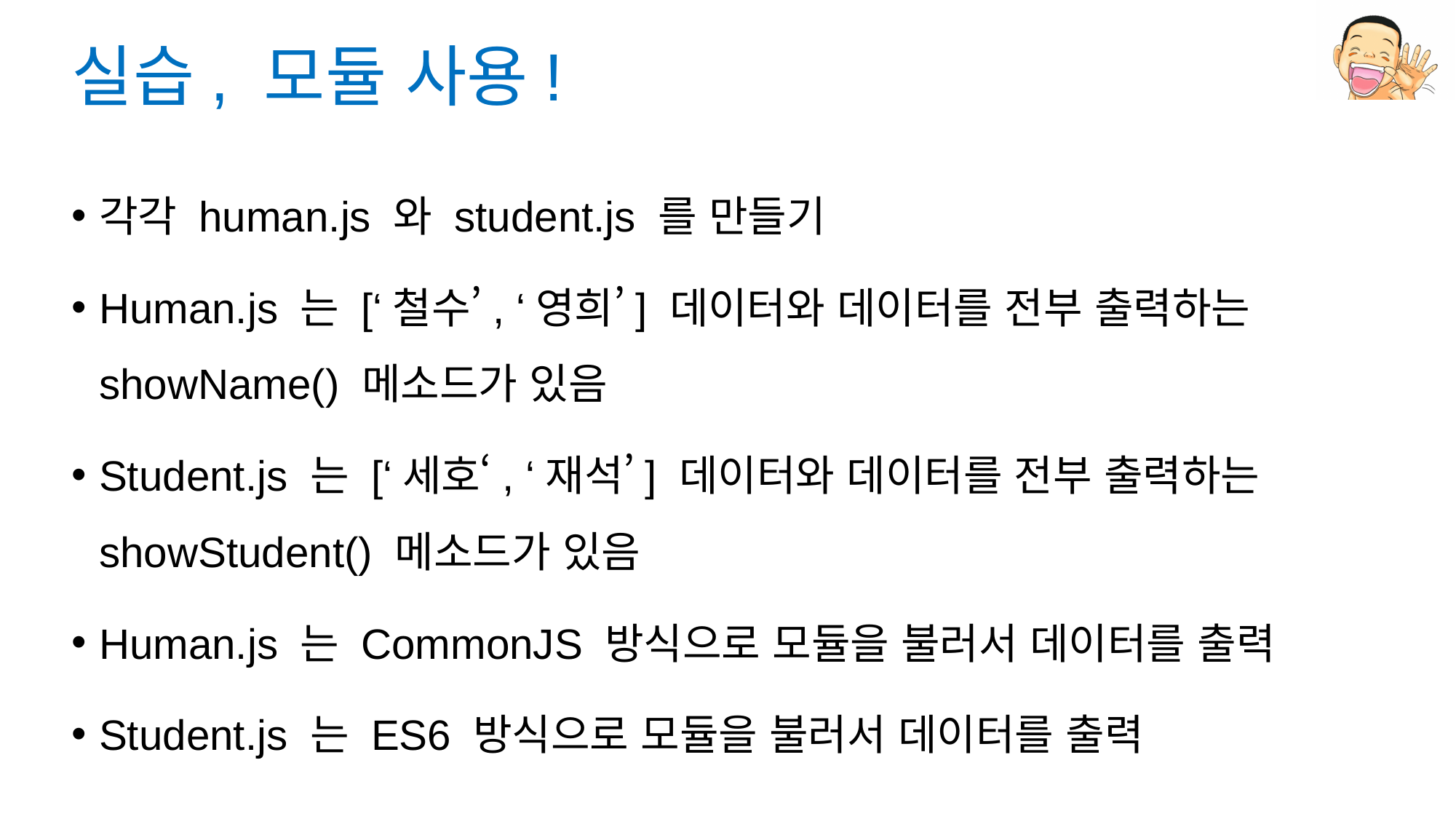

# 실습, 모듈 사용!
각각 human.js 와 student.js 를 만들기
Human.js 는 [‘철수’, ‘영희’] 데이터와 데이터를 전부 출력하는 showName() 메소드가 있음
Student.js 는 [‘세호‘, ‘재석’] 데이터와 데이터를 전부 출력하는 showStudent() 메소드가 있음
Human.js 는 CommonJS 방식으로 모듈을 불러서 데이터를 출력
Student.js 는 ES6 방식으로 모듈을 불러서 데이터를 출력